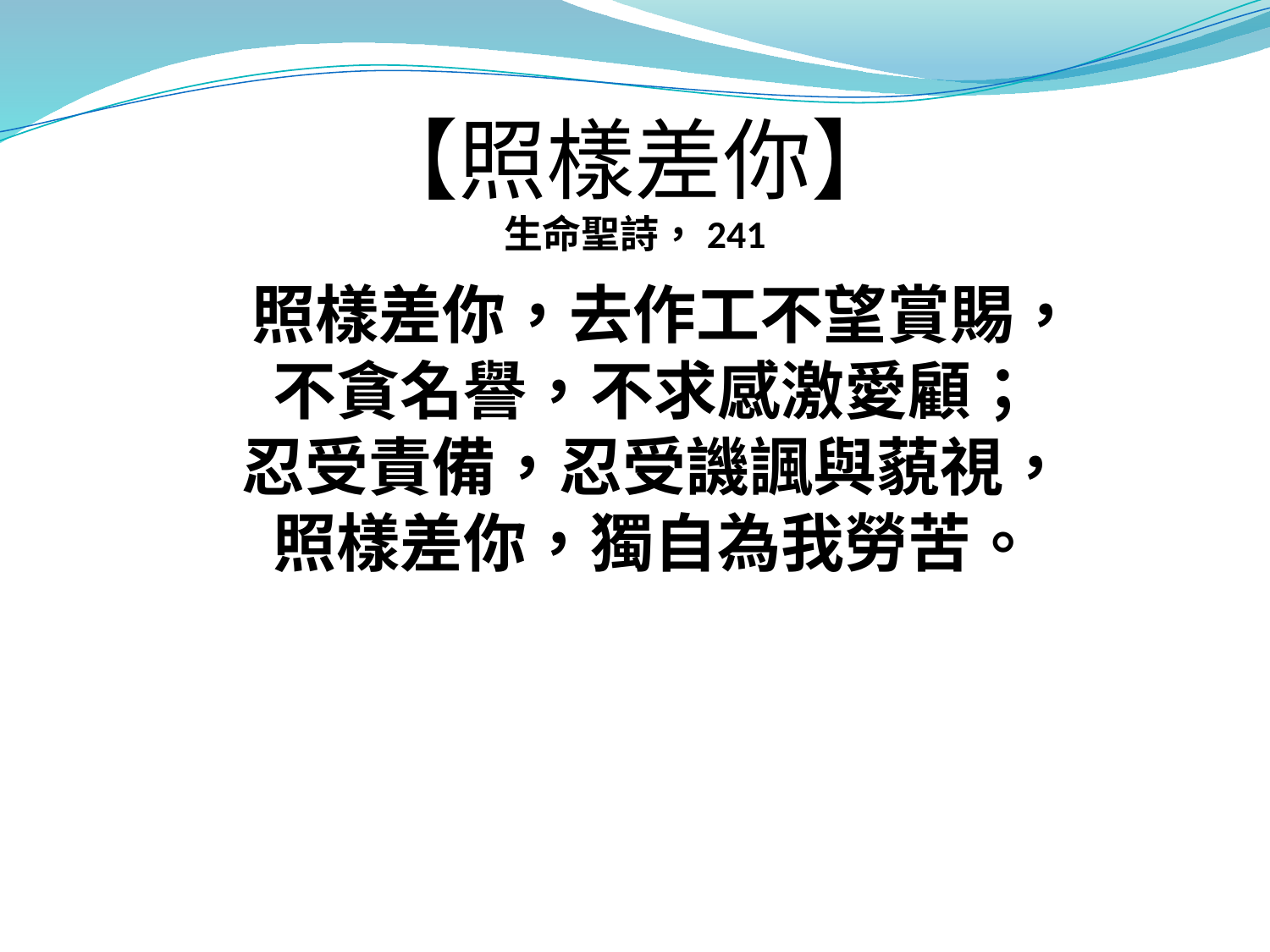

# 【照樣差你】 生命聖詩，241
   照樣差你，去作工不望賞賜，
不貪名譽，不求感激愛顧；
忍受責備，忍受譏諷與藐視，
照樣差你，獨自為我勞苦。